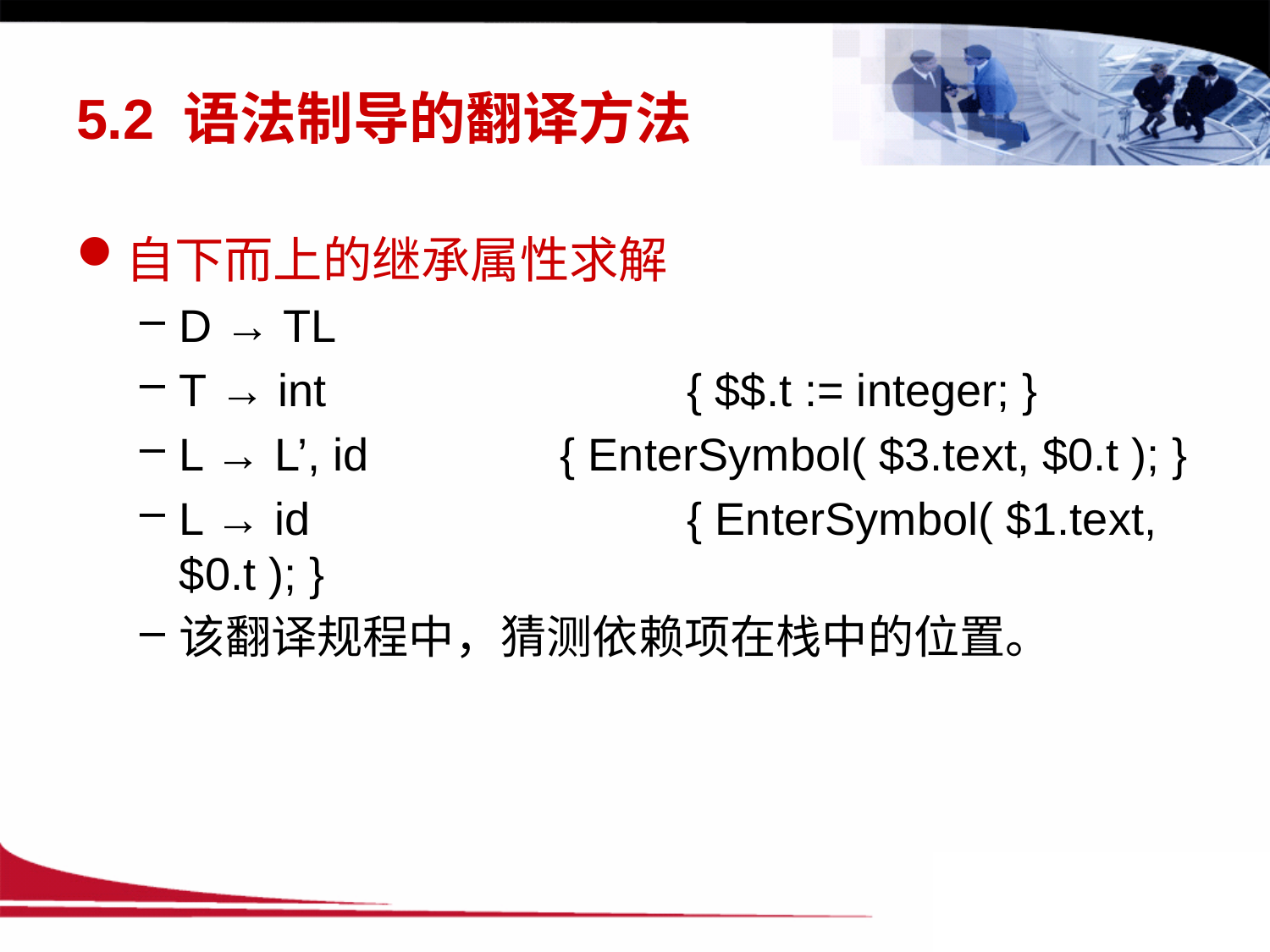

# 5.2 语法制导的翻译方法
自下而上的继承属性求解
D → TL
T → int			{ $$.t := integer; }
L → L’, id		{ EnterSymbol( $3.text, $0.t ); }
L → id			{ EnterSymbol( $1.text, $0.t ); }
该翻译规程中，猜测依赖项在栈中的位置。